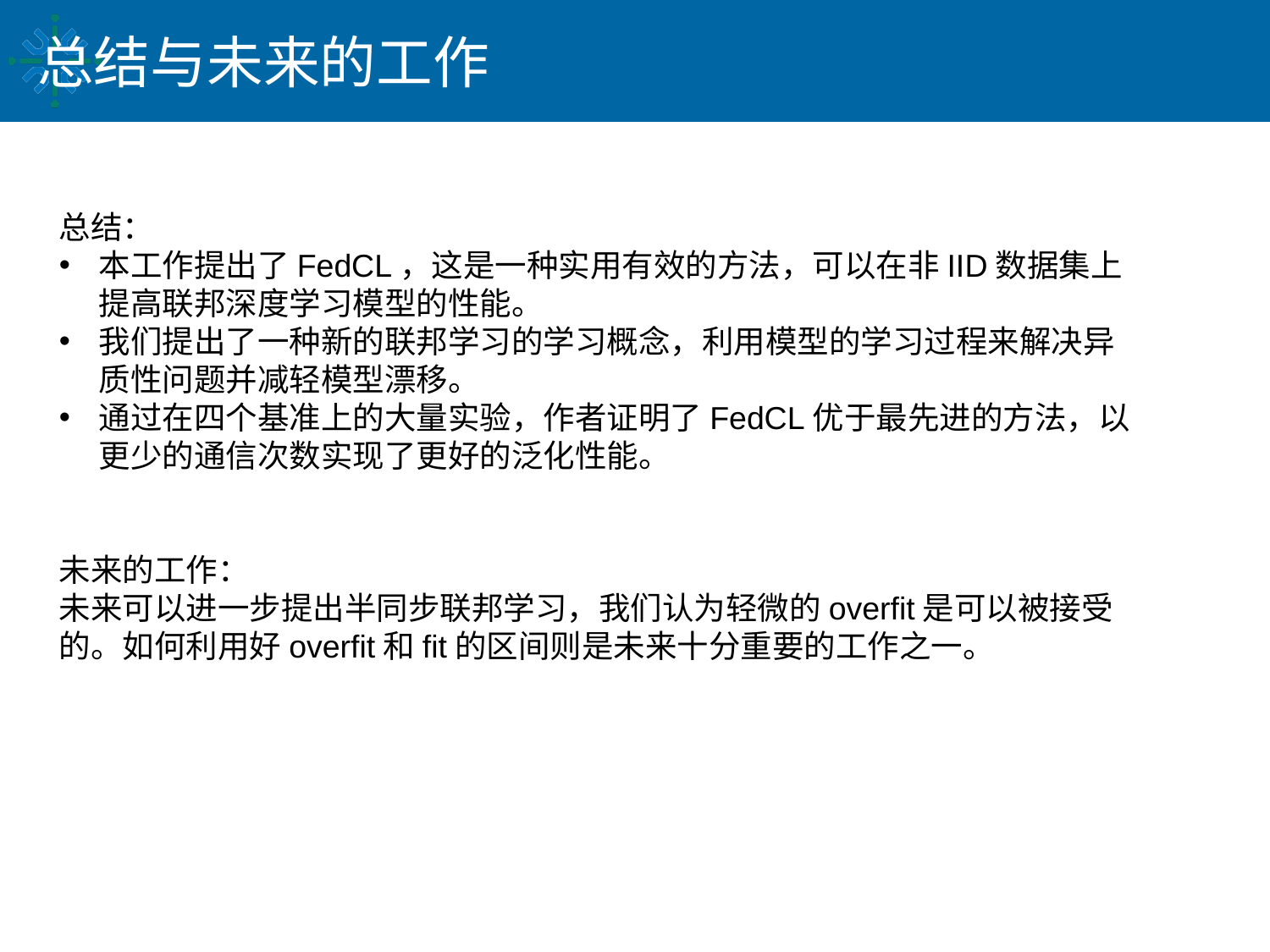

# 总结与未来的工作
总结：
本工作提出了FedCL，这是一种实用有效的方法，可以在非IID数据集上提高联邦深度学习模型的性能。
我们提出了一种新的联邦学习的学习概念，利用模型的学习过程来解决异质性问题并减轻模型漂移。
通过在四个基准上的大量实验，作者证明了FedCL优于最先进的方法，以更少的通信次数实现了更好的泛化性能。

未来的工作：
未来可以进一步提出半同步联邦学习，我们认为轻微的overfit是可以被接受的。如何利用好overfit和fit的区间则是未来十分重要的工作之一。

17